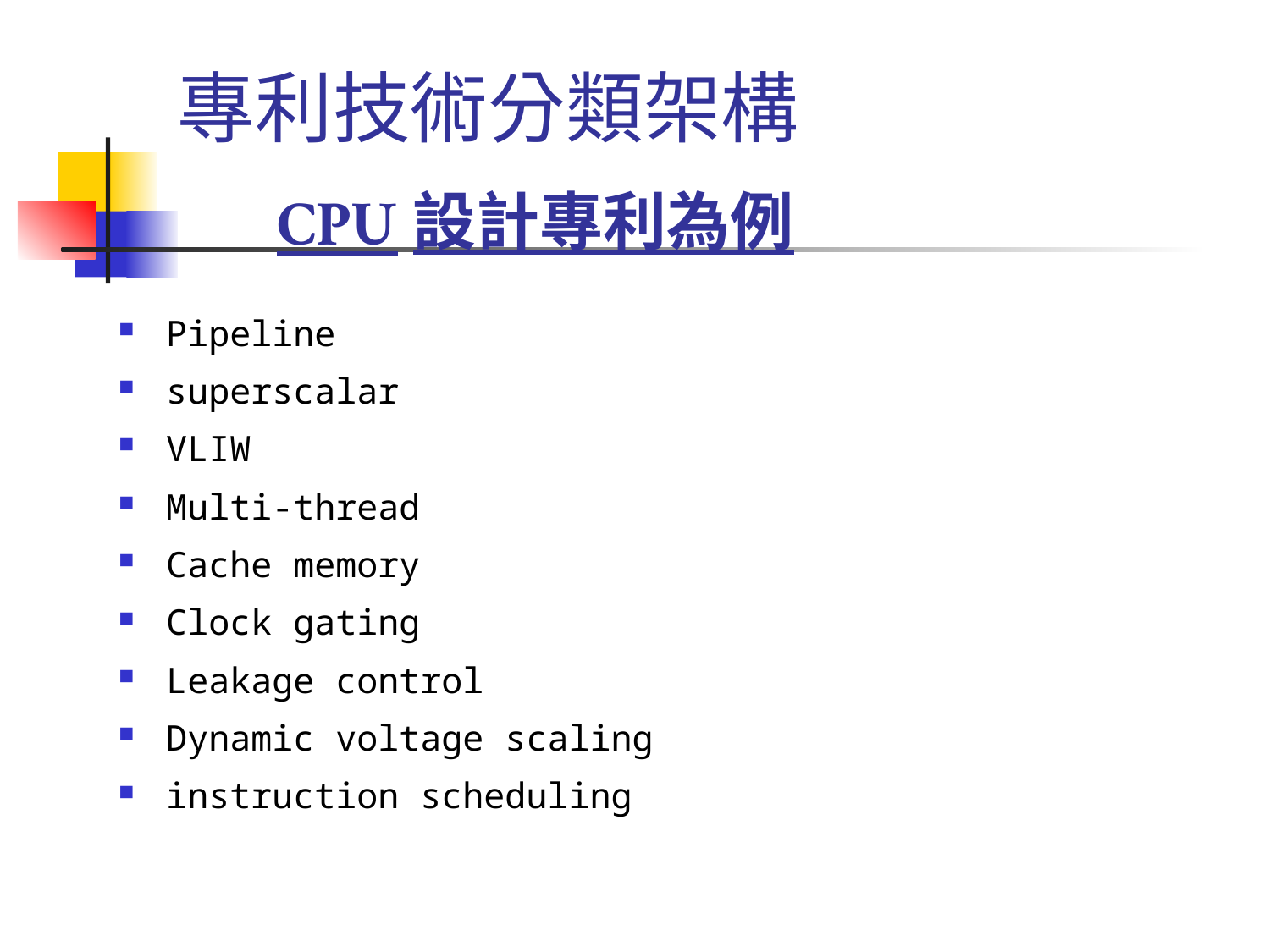

# 專利技術分類架構
CPU設計專利為例
Pipeline
superscalar
VLIW
Multi-thread
Cache memory
Clock gating
Leakage control
Dynamic voltage scaling
instruction scheduling